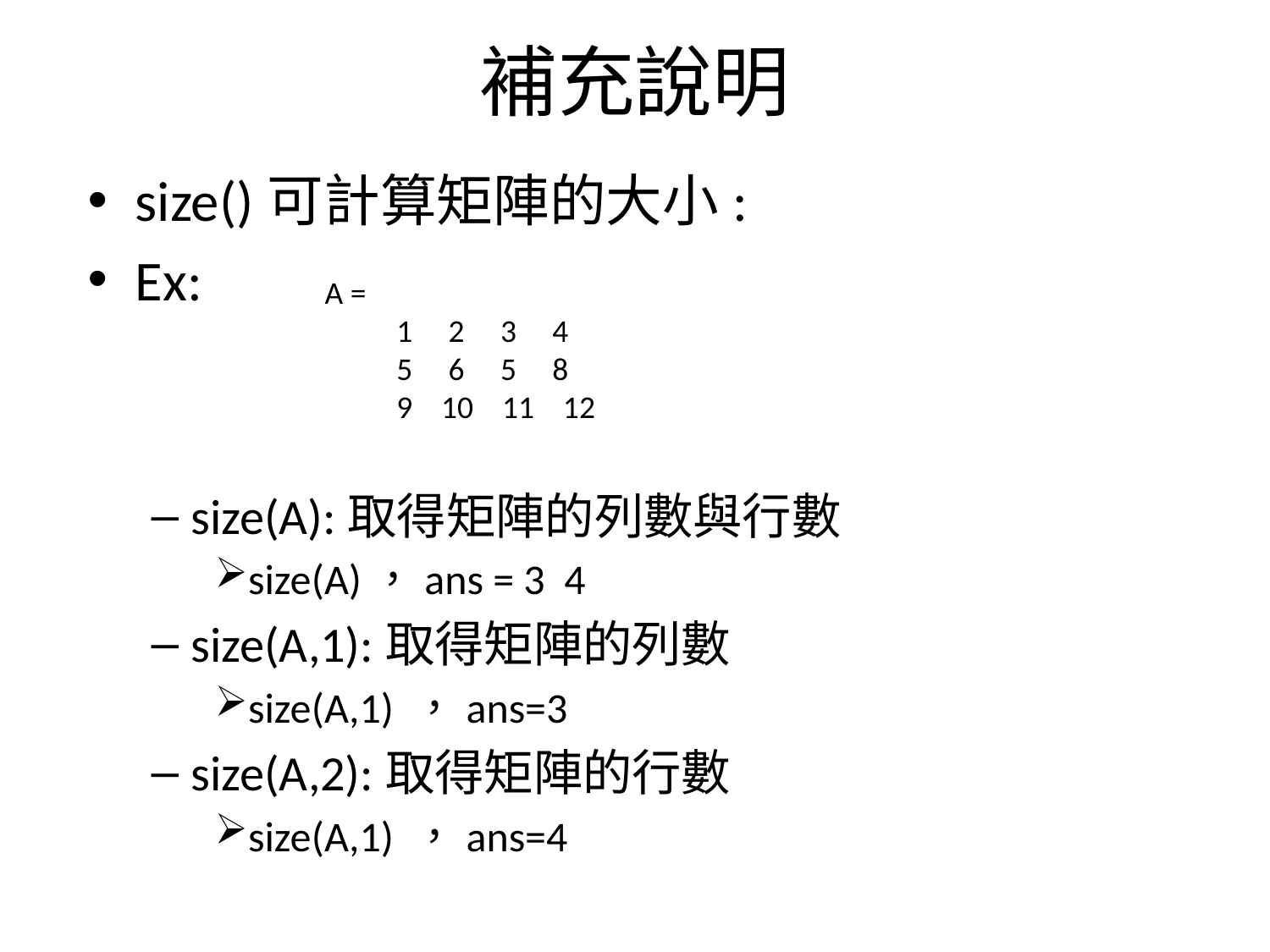

# 補充說明
size()可計算矩陣的大小:
Ex:

size(A):取得矩陣的列數與行數
size(A)，ans = 3  4
size(A,1):取得矩陣的列數
size(A,1) ，ans=3
size(A,2):取得矩陣的行數
size(A,1) ，ans=4

 A =
           1     2     3     4
           5     6     5     8
           9    10    11    12